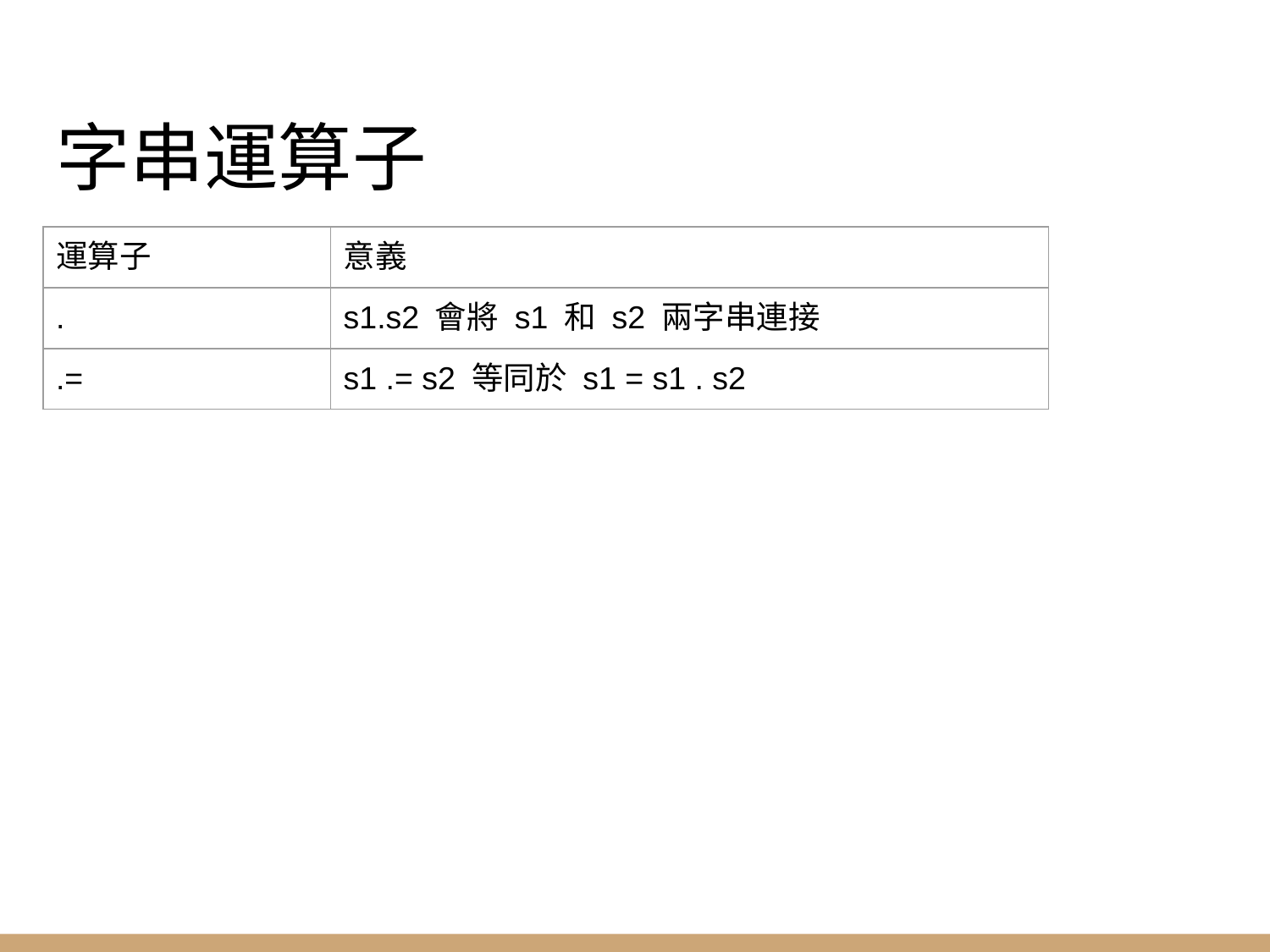

# 字串運算子
| 運算子 | 意義 |
| --- | --- |
| . | s1.s2 會將 s1 和 s2 兩字串連接 |
| .= | s1 .= s2 等同於 s1 = s1 . s2 |